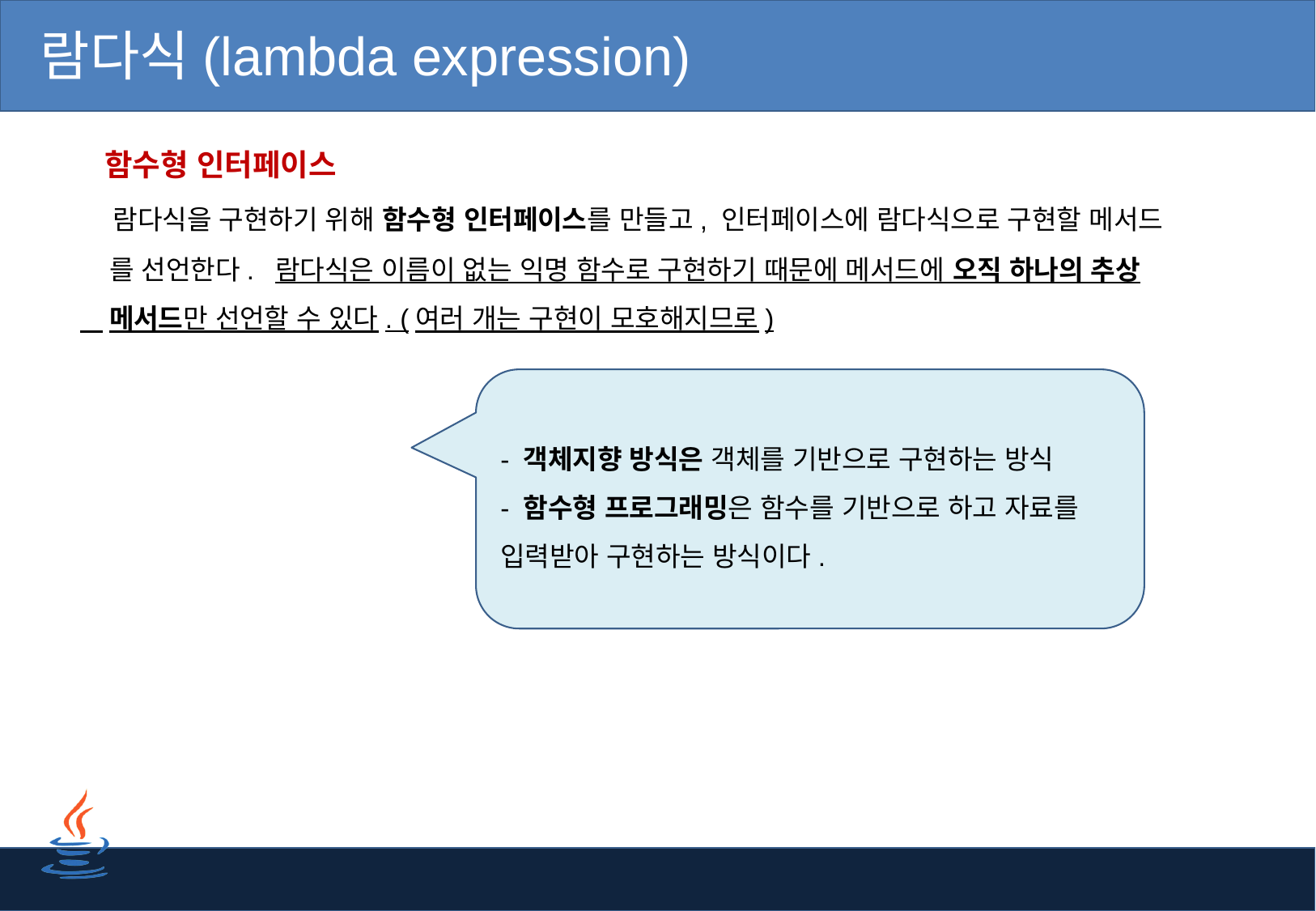

# 람다식(lambda expression)
  함수형 인터페이스
   람다식을 구현하기 위해 함수형 인터페이스를 만들고, 인터페이스에 람다식으로 구현할 메서드
   를 선언한다.  람다식은 이름이 없는 익명 함수로 구현하기 때문에 메서드에 오직 하나의 추상
   메서드만 선언할 수 있다. (여러 개는 구현이 모호해지므로)
- 객체지향 방식은 객체를 기반으로 구현하는 방식
- 함수형 프로그래밍은 함수를 기반으로 하고 자료를 입력받아 구현하는 방식이다.
4